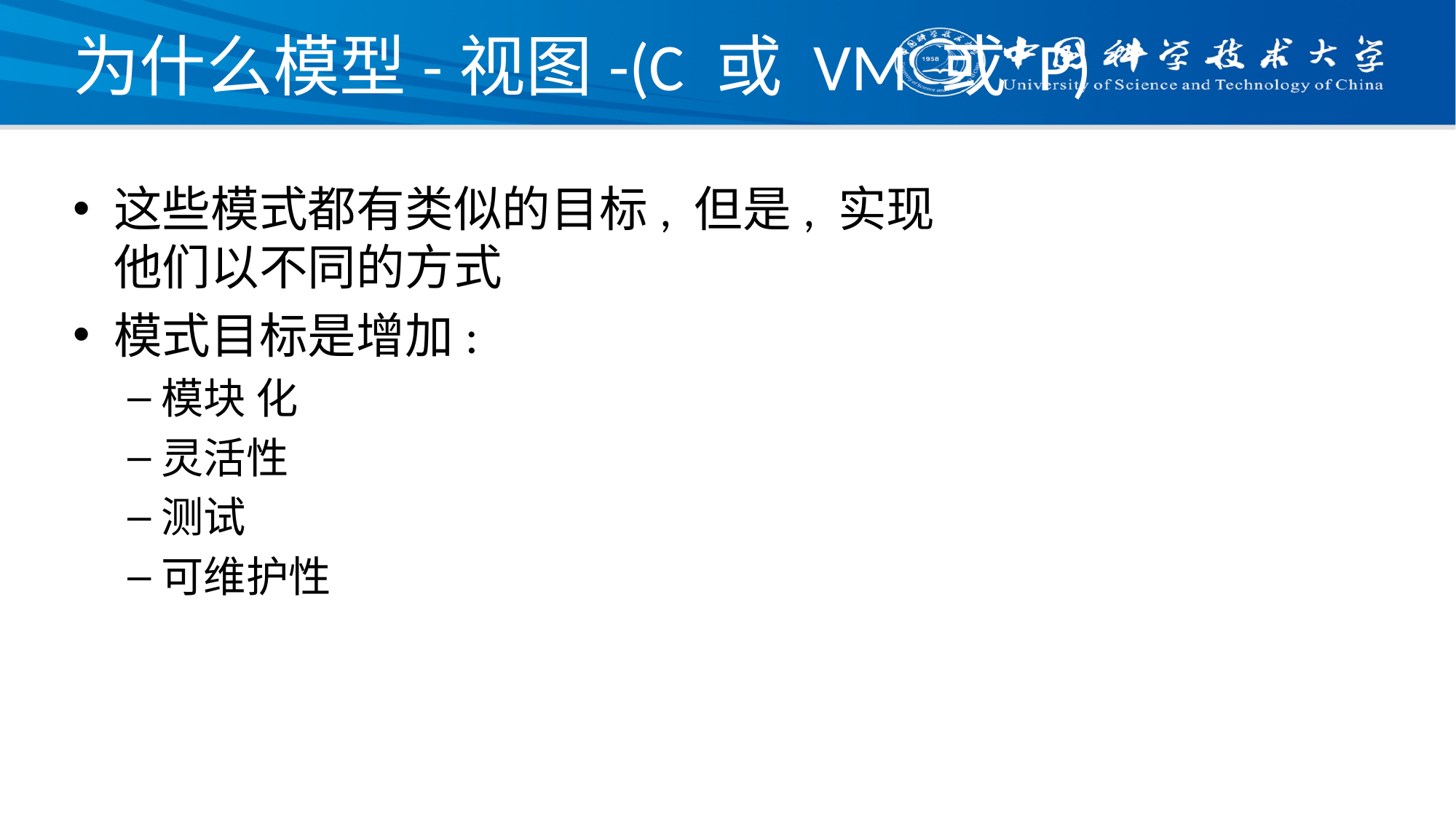

# 为什么模型-视图-(C 或 VM 或 P)
这些模式都有类似的目标, 但是, 实现
他们以不同的方式
模式目标是增加:
模块 化
灵活性
测试
可维护性